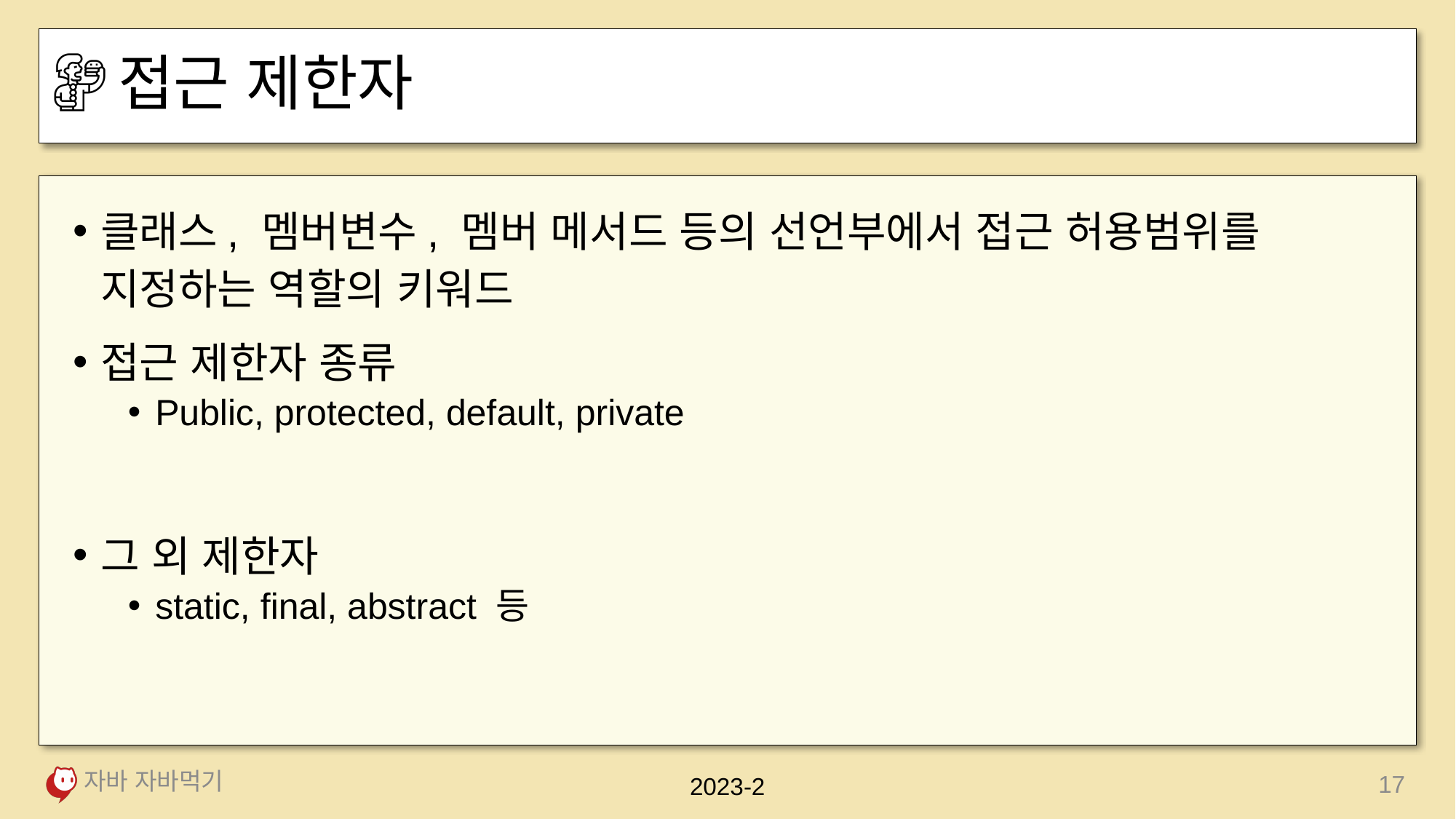

# 접근 제한자
클래스, 멤버변수, 멤버 메서드 등의 선언부에서 접근 허용범위를 지정하는 역할의 키워드
접근 제한자 종류
Public, protected, default, private

그 외 제한자
static, final, abstract 등
자바 자바먹기
17